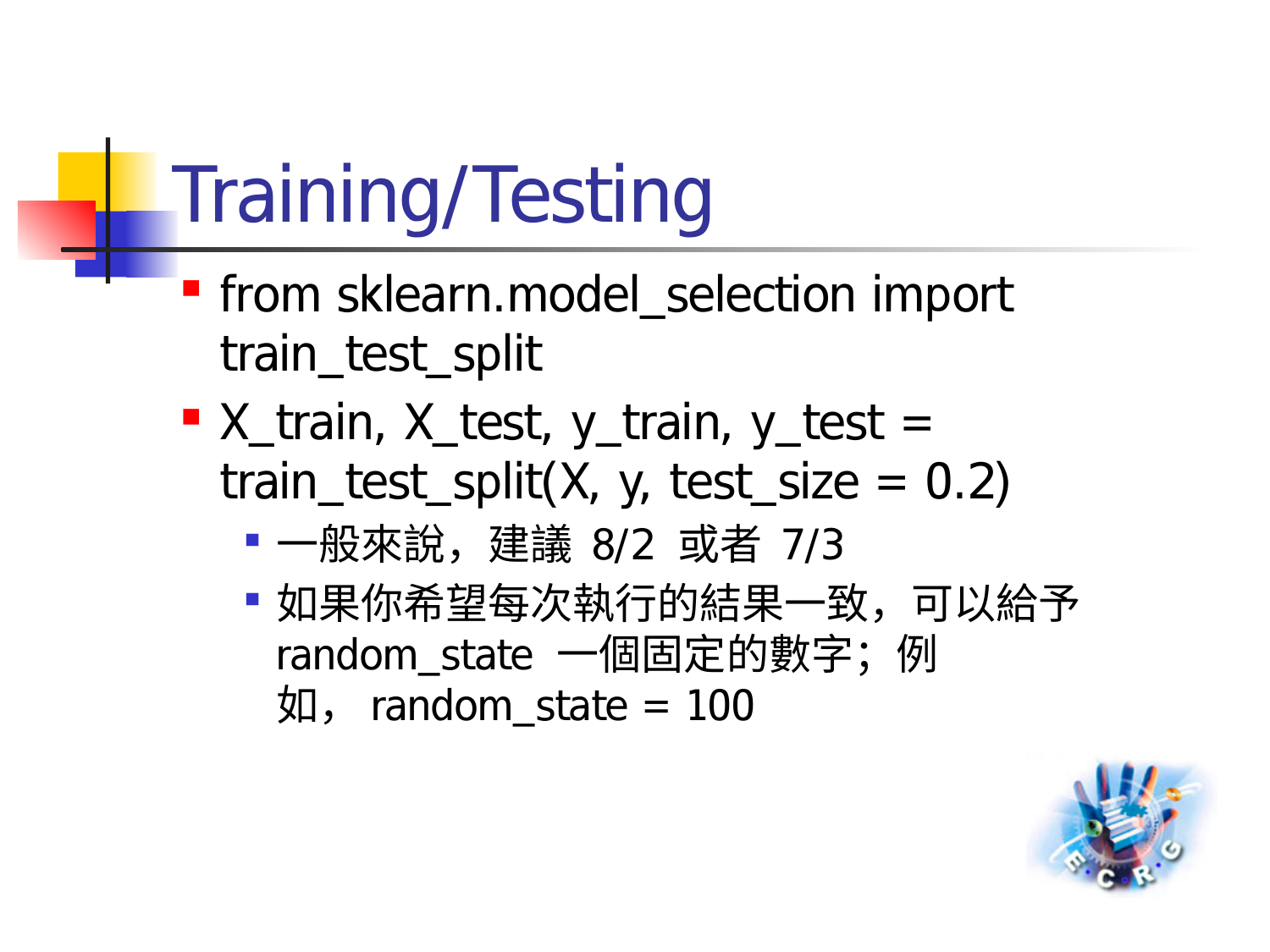

# Training/Testing
from sklearn.model_selection import train_test_split
X_train, X_test, y_train, y_test = train_test_split(X, y, test_size = 0.2)
一般來說，建議 8/2 或者 7/3
如果你希望每次執行的結果一致，可以給予 random_state 一個固定的數字；例如，random_state = 100